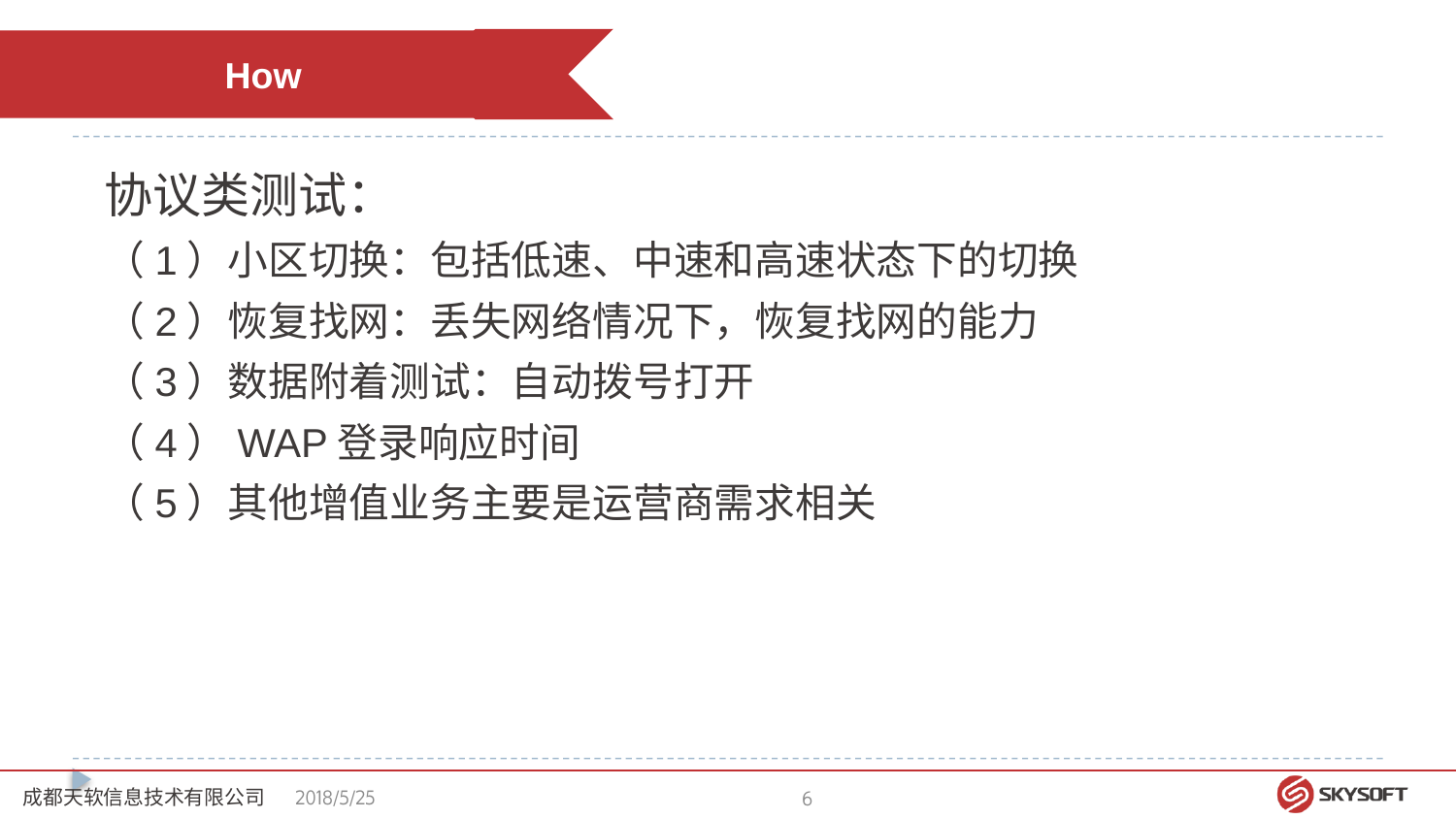

How

协议类测试：
（1）小区切换：包括低速、中速和高速状态下的切换
（2）恢复找网：丢失网络情况下，恢复找网的能力
（3）数据附着测试：自动拨号打开
（4）WAP登录响应时间
（5）其他增值业务主要是运营商需求相关

成都天软信息技术有限公司
2018/5/25
6